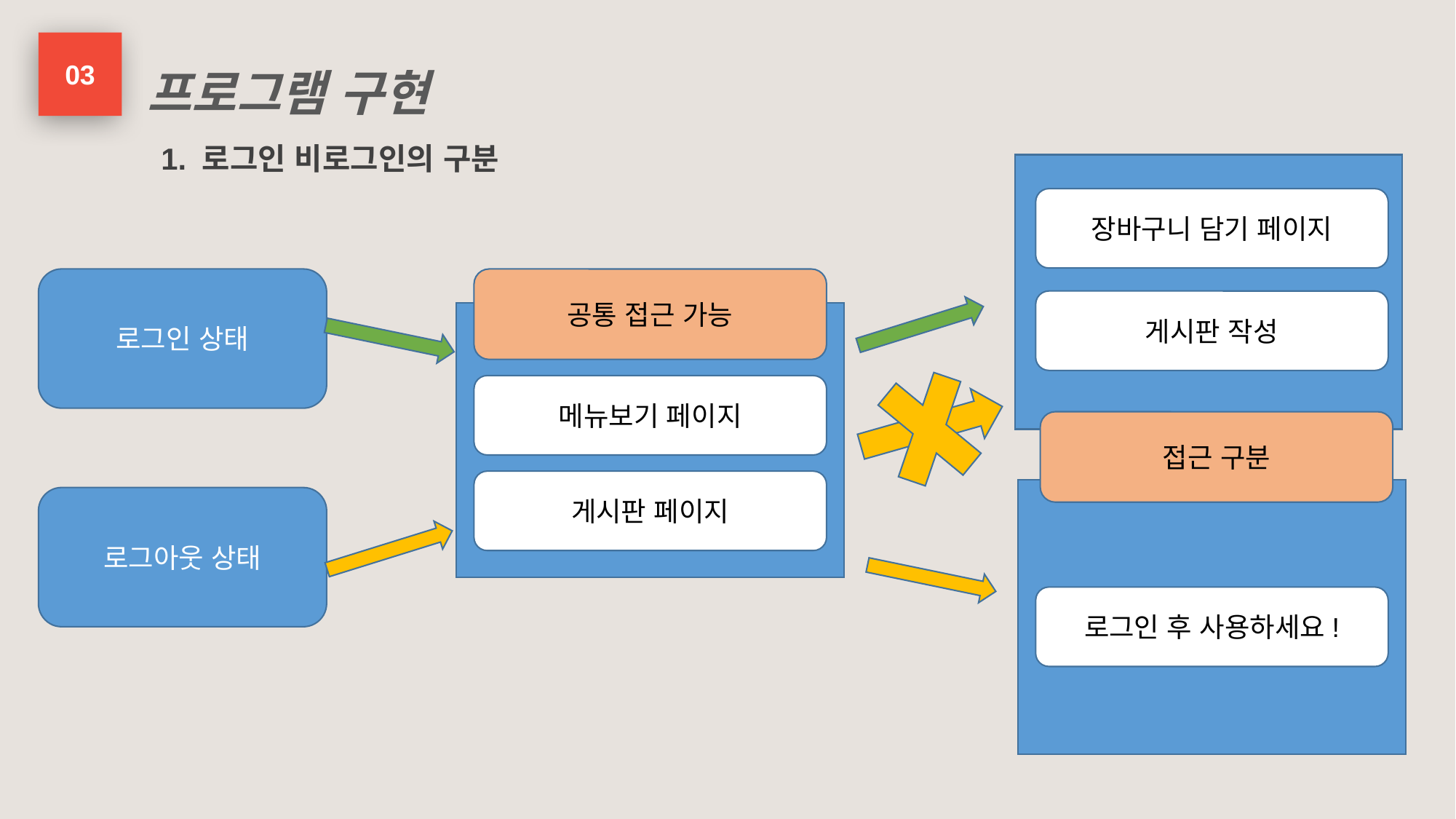

프로그램 구현
03
1. 로그인 비로그인의 구분

장바구니 담기 페이지

로그인 상태
로그아웃 상태
공통 접근 가능

메뉴보기 페이지

게시판 작성
접근 구분

로그인 후 사용하세요!

게시판 페이지